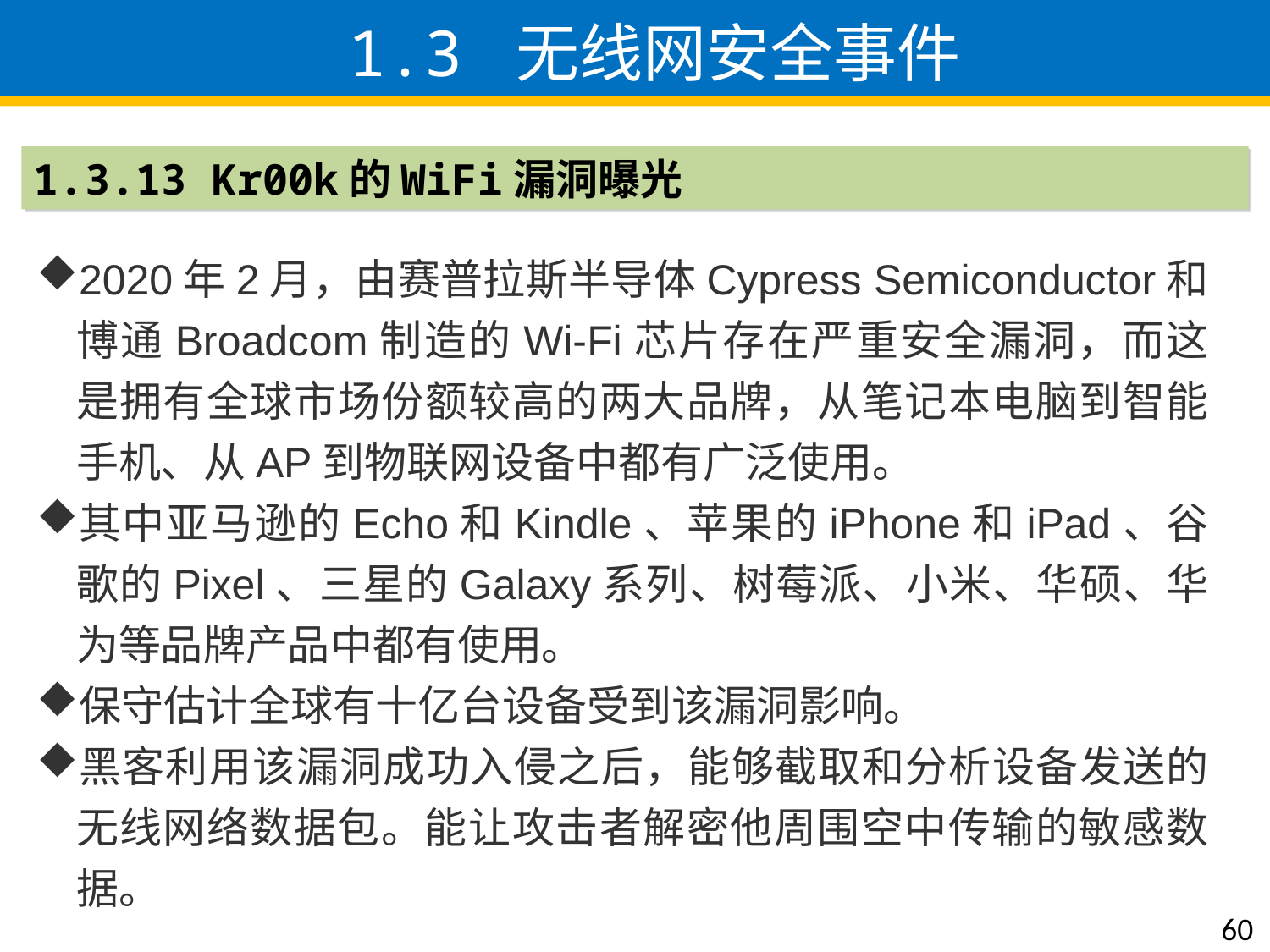

# 1.3 无线网安全事件
1.3.13 Kr00k的WiFi漏洞曝光
2020年2月，由赛普拉斯半导体Cypress Semiconductor和博通Broadcom制造的Wi-Fi芯片存在严重安全漏洞，而这是拥有全球市场份额较高的两大品牌，从笔记本电脑到智能手机、从AP到物联网设备中都有广泛使用。
其中亚马逊的Echo和Kindle、苹果的iPhone和iPad、谷歌的Pixel、三星的Galaxy系列、树莓派、小米、华硕、华为等品牌产品中都有使用。
保守估计全球有十亿台设备受到该漏洞影响。
黑客利用该漏洞成功入侵之后，能够截取和分析设备发送的无线网络数据包。能让攻击者解密他周围空中传输的敏感数据。
60